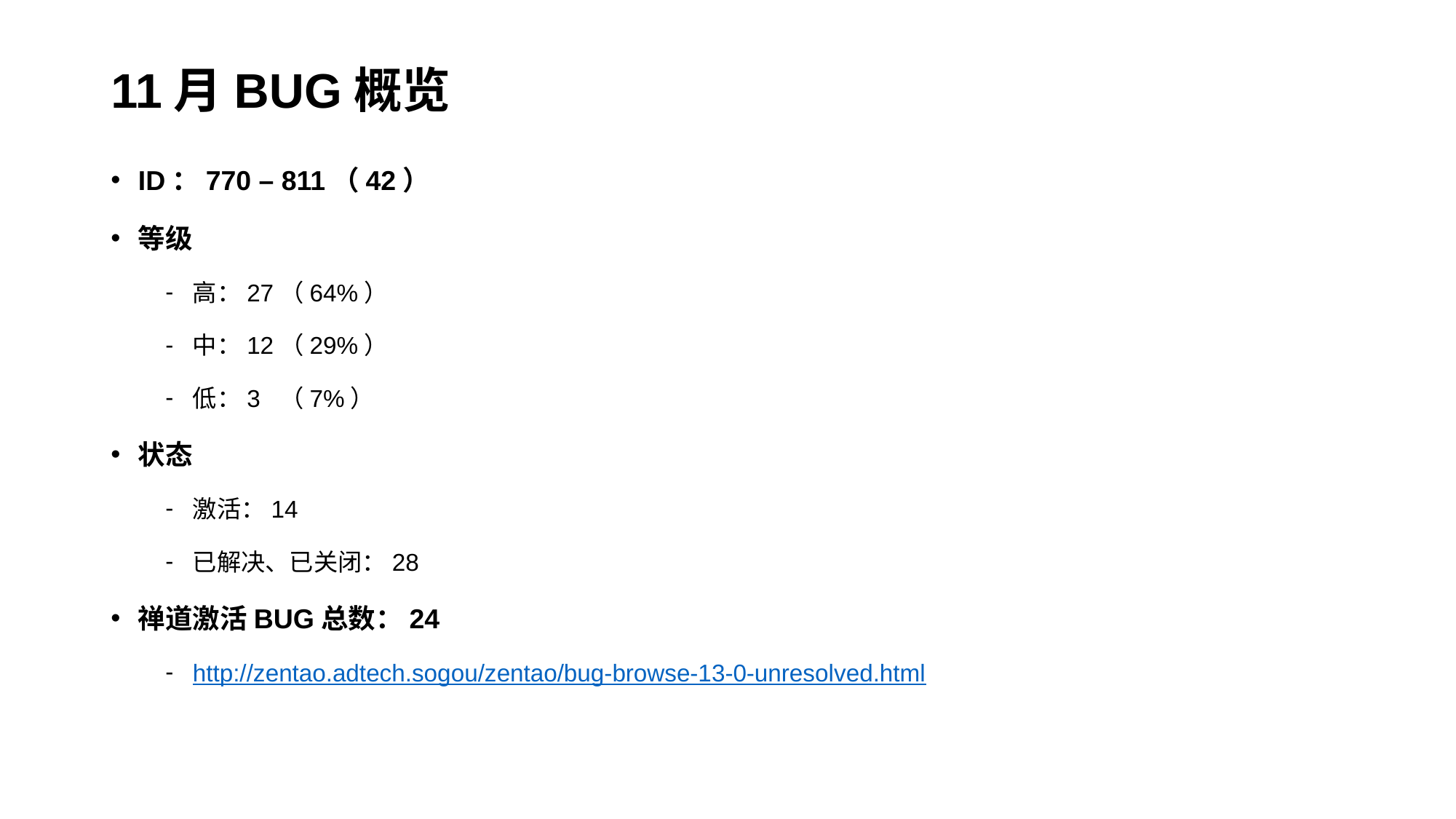

# 11月BUG概览
ID：770 – 811（42）
等级
高：27（64%）
中：12（29%）
低：3  （7%）
状态
激活：14
已解决、已关闭：28
禅道激活BUG总数：24
http://zentao.adtech.sogou/zentao/bug-browse-13-0-unresolved.html